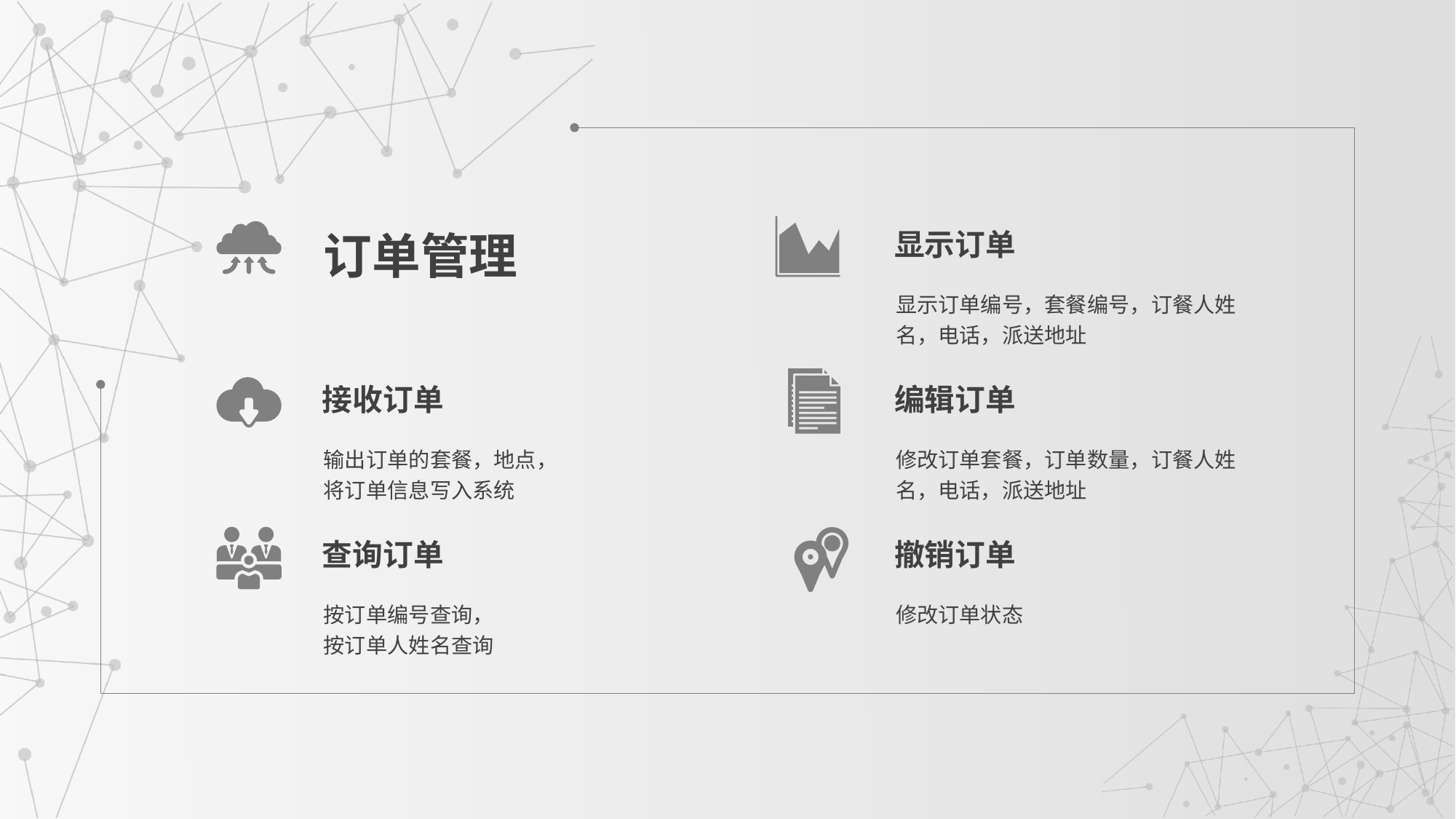

订单管理
显示订单
显示订单编号，套餐编号，订餐人姓名，电话，派送地址

接收订单
编辑订单
输出订单的套餐，地点，
将订单信息写入系统
修改订单套餐，订单数量，订餐人姓名，电话，派送地址

查询订单
撤销订单
按订单编号查询，
按订单人姓名查询
修改订单状态